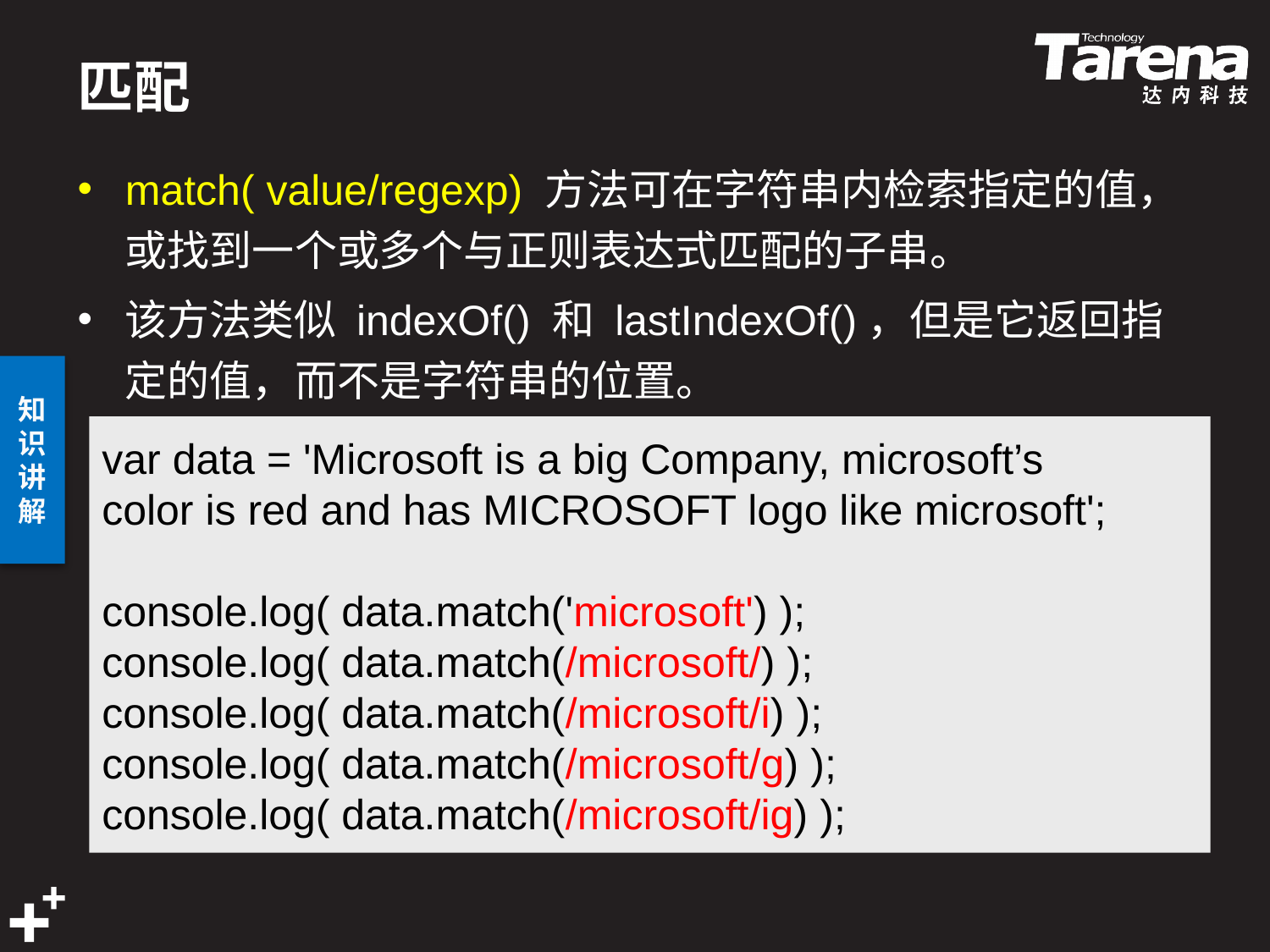

# 匹配
match( value/regexp) 方法可在字符串内检索指定的值，或找到一个或多个与正则表达式匹配的子串。
该方法类似 indexOf() 和 lastIndexOf()，但是它返回指定的值，而不是字符串的位置。
var data = 'Microsoft is a big Company, microsoft’s
color is red and has MICROSOFT logo like microsoft';

console.log( data.match('microsoft') );
console.log( data.match(/microsoft/) );
console.log( data.match(/microsoft/i) );
console.log( data.match(/microsoft/g) );
console.log( data.match(/microsoft/ig) );